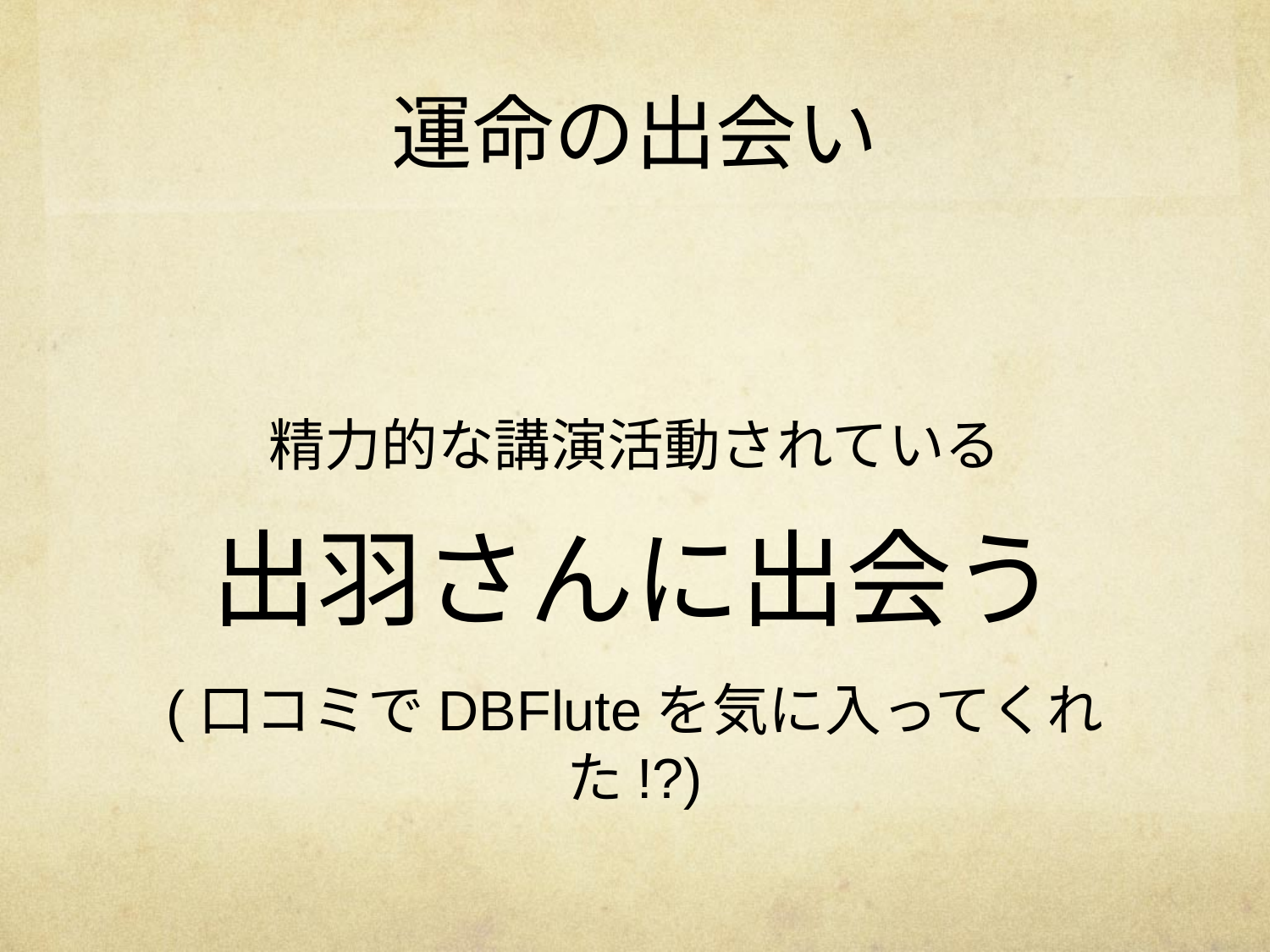

# 運命の出会い

精力的な講演活動されている
出羽さんに出会う
(口コミでDBFluteを気に入ってくれた!?)